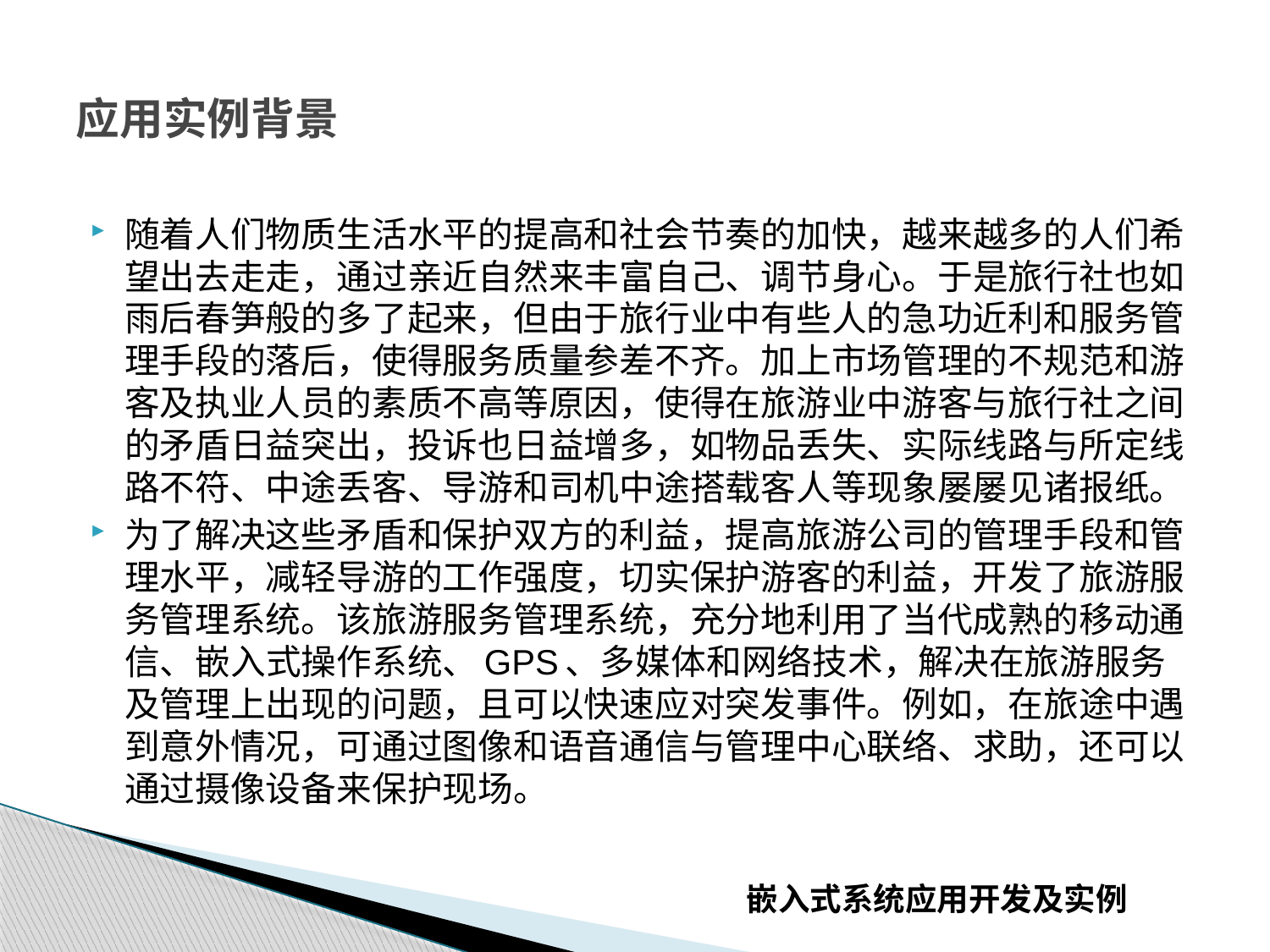

# 应用实例背景
随着人们物质生活水平的提高和社会节奏的加快，越来越多的人们希望出去走走，通过亲近自然来丰富自己、调节身心。于是旅行社也如雨后春笋般的多了起来，但由于旅行业中有些人的急功近利和服务管理手段的落后，使得服务质量参差不齐。加上市场管理的不规范和游客及执业人员的素质不高等原因，使得在旅游业中游客与旅行社之间的矛盾日益突出，投诉也日益增多，如物品丢失、实际线路与所定线路不符、中途丢客、导游和司机中途搭载客人等现象屡屡见诸报纸。
为了解决这些矛盾和保护双方的利益，提高旅游公司的管理手段和管理水平，减轻导游的工作强度，切实保护游客的利益，开发了旅游服务管理系统。该旅游服务管理系统，充分地利用了当代成熟的移动通信、嵌入式操作系统、GPS、多媒体和网络技术，解决在旅游服务及管理上出现的问题，且可以快速应对突发事件。例如，在旅途中遇到意外情况，可通过图像和语音通信与管理中心联络、求助，还可以通过摄像设备来保护现场。

嵌入式系统应用开发及实例